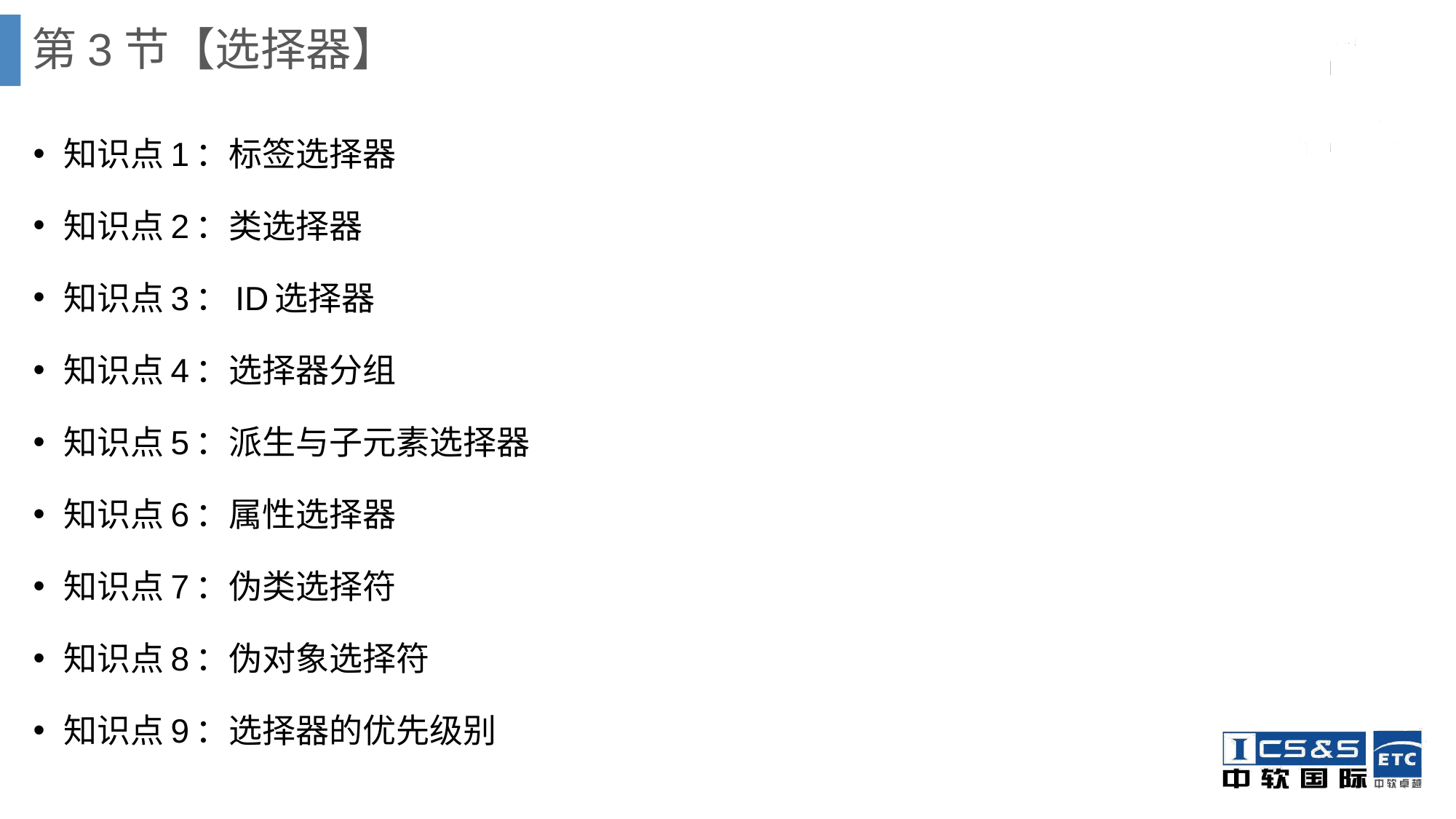

# 第3节【选择器】
知识点1：标签选择器
知识点2：类选择器
知识点3：ID选择器
知识点4：选择器分组
知识点5：派生与子元素选择器
知识点6：属性选择器
知识点7：伪类选择符
知识点8：伪对象选择符
知识点9：选择器的优先级别